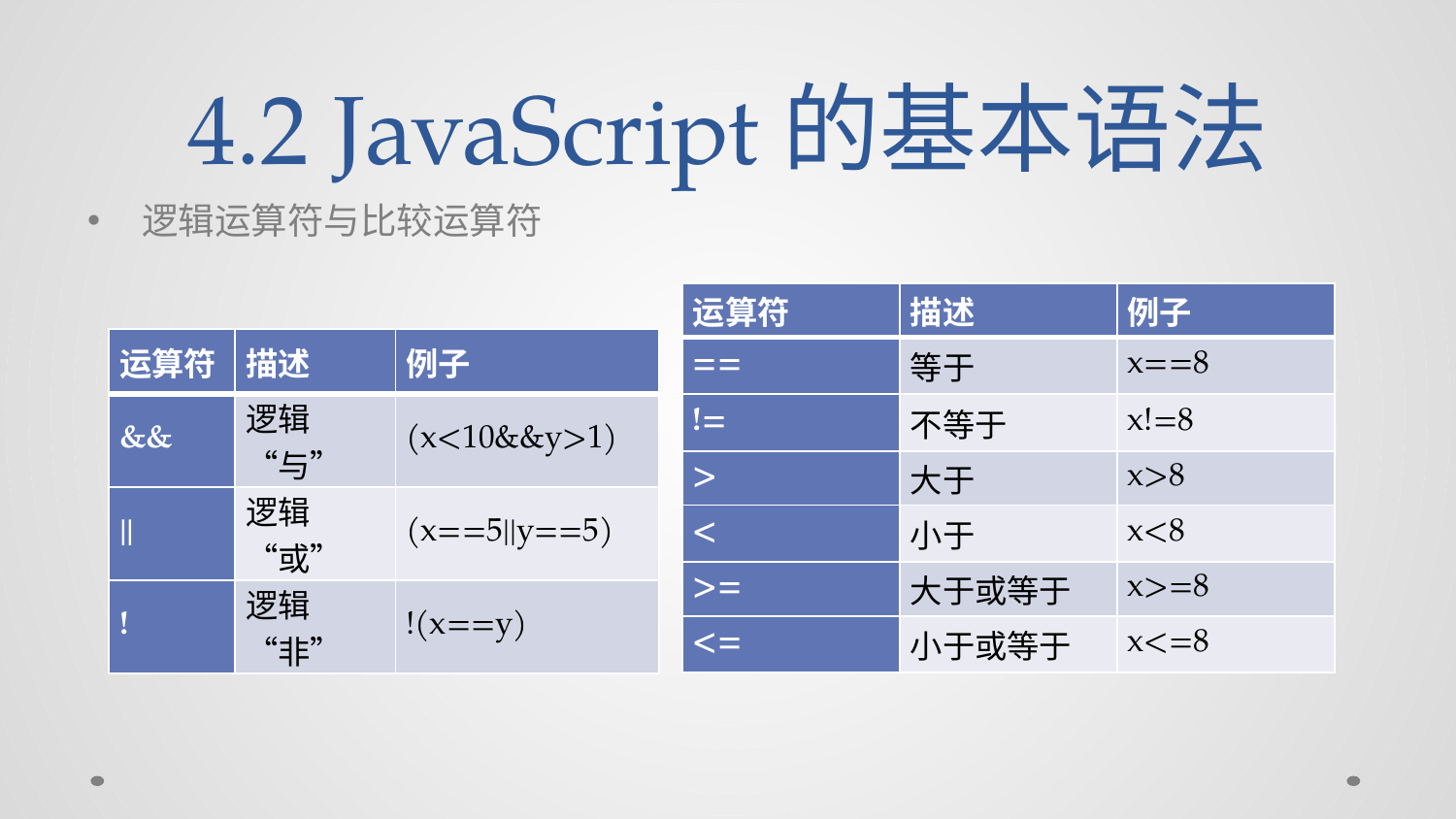

# 4.2 JavaScript的基本语法
逻辑运算符与比较运算符
| 运算符 | 描述 | 例子 |
| --- | --- | --- |
| == | 等于 | x==8 |
| != | 不等于 | x!=8 |
| > | 大于 | x>8 |
| < | 小于 | x<8 |
| >= | 大于或等于 | x>=8 |
| <= | 小于或等于 | x<=8 |
| 运算符 | 描述 | 例子 |
| --- | --- | --- |
| && | 逻辑“与” | (x<10&&y>1) |
| || | 逻辑“或” | (x==5||y==5) |
| ! | 逻辑“非” | !(x==y) |